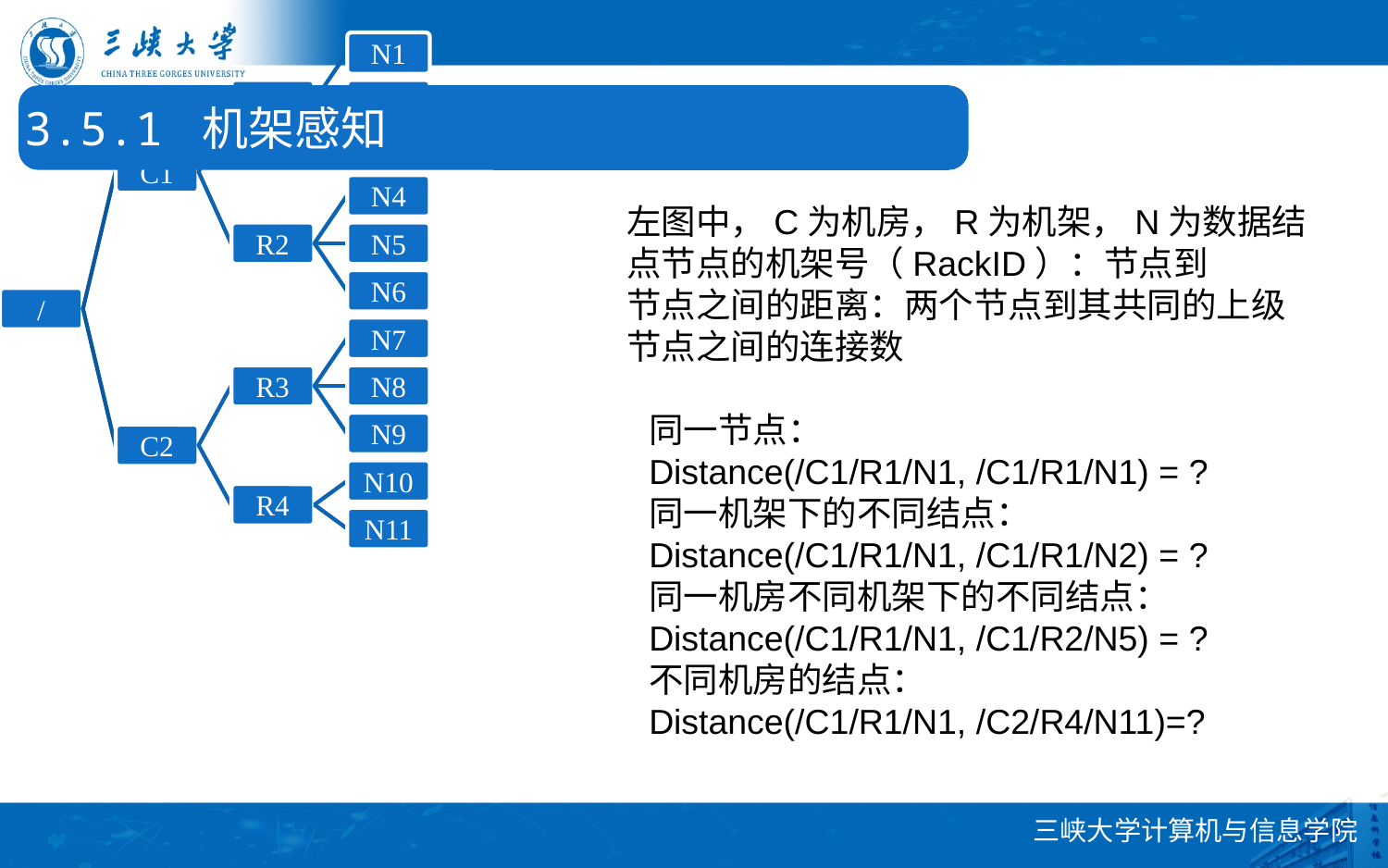

3.5.1 机架感知
左图中，C为机房，R为机架，N为数据结点节点的机架号（RackID）：节点到
节点之间的距离：两个节点到其共同的上级节点之间的连接数
/

C1

R1

N1

N2

N3

R2

N4

N5

N6

C2

R3

N7

N8

N9

R4

N10

N11
同一节点：
Distance(/C1/R1/N1, /C1/R1/N1) = ?
同一机架下的不同结点：
Distance(/C1/R1/N1, /C1/R1/N2) = ?
同一机房不同机架下的不同结点：
Distance(/C1/R1/N1, /C1/R2/N5) = ?
不同机房的结点：
Distance(/C1/R1/N1, /C2/R4/N11)=?